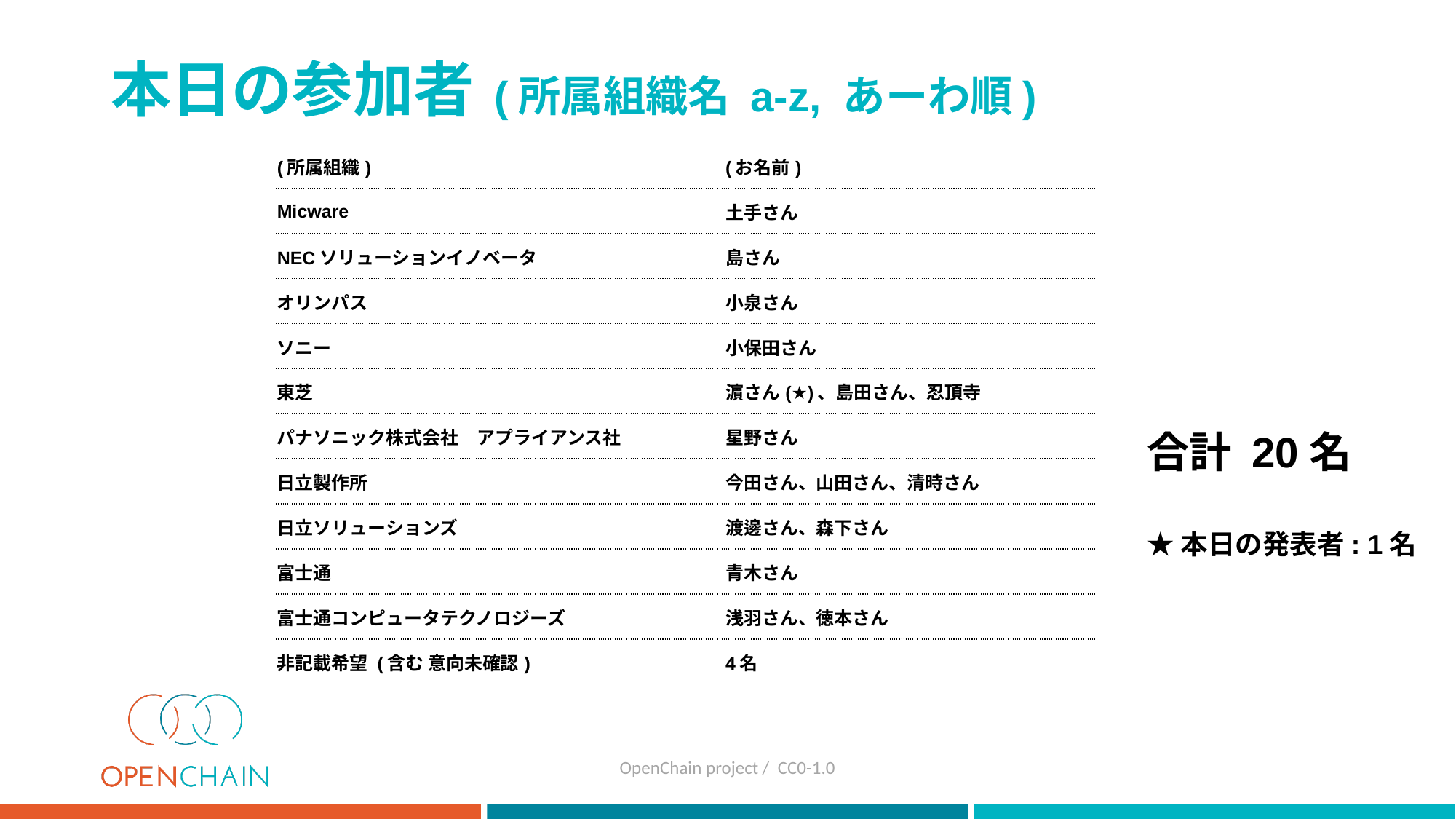

# 本日の参加者 (所属組織名 a-z, あーわ順)
| (所属組織) | (お名前) |
| --- | --- |
| Micware | 土手さん |
| NECソリューションイノベータ | 島さん |
| オリンパス | 小泉さん |
| ソニー | 小保田さん |
| 東芝 | 濵さん(★)、島田さん、忍頂寺 |
| パナソニック株式会社　アプライアンス社 | 星野さん |
| 日立製作所 | 今田さん、山田さん、清時さん |
| 日立ソリューションズ | 渡邊さん、森下さん |
| 富士通 | 青木さん |
| 富士通コンピュータテクノロジーズ | 浅羽さん、徳本さん |
| 非記載希望 (含む 意向未確認) | 4名 |
合計 20名

★本日の発表者: 1名

OpenChain project /  CC0-1.0